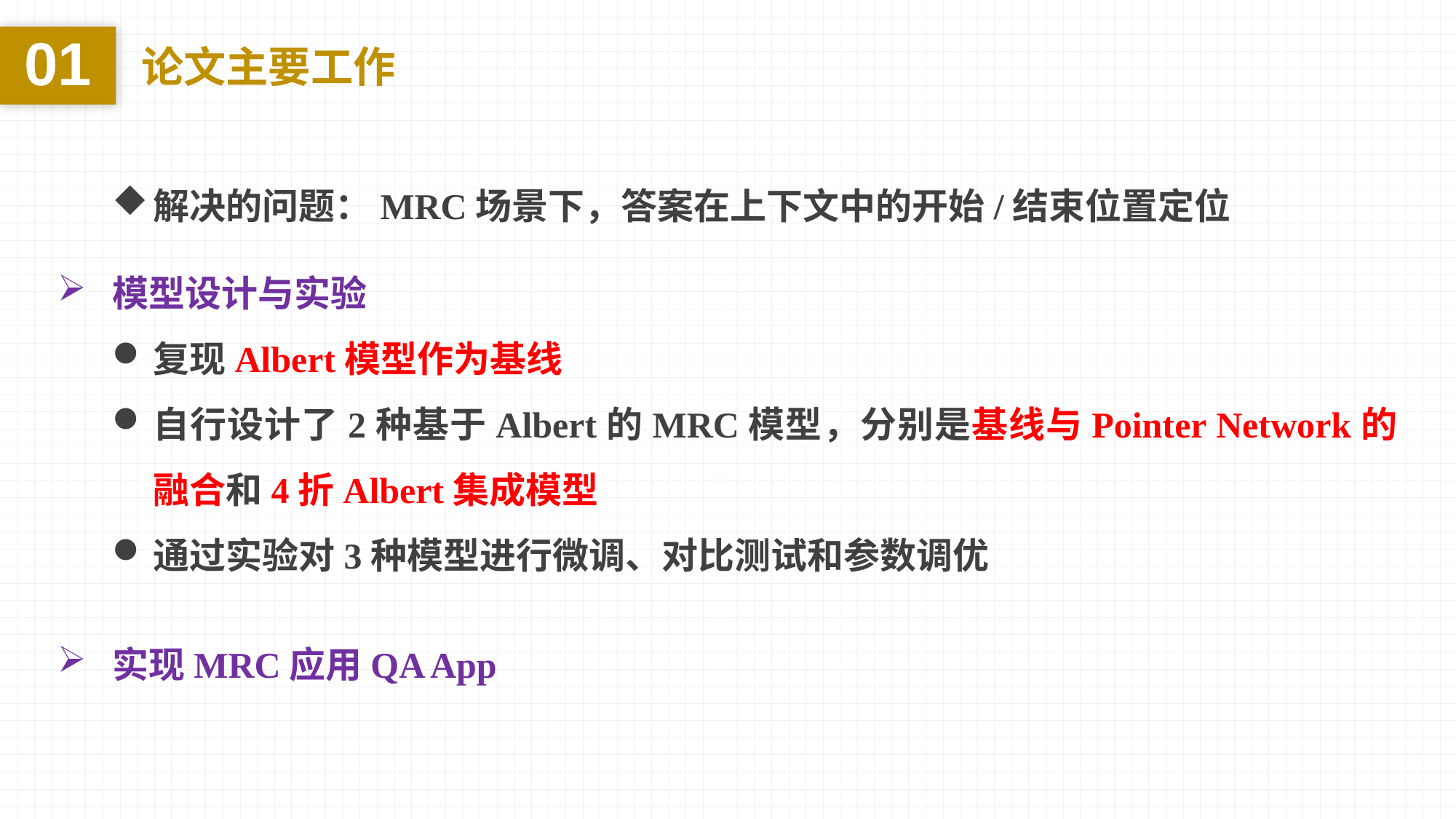

01
论文主要工作
解决的问题：MRC场景下，答案在上下文中的开始/结束位置定位

模型设计与实验
复现Albert模型作为基线
自行设计了2种基于Albert的MRC模型，分别是基线与Pointer Network的融合和4折Albert集成模型
通过实验对3种模型进行微调、对比测试和参数调优

实现MRC应用QA App